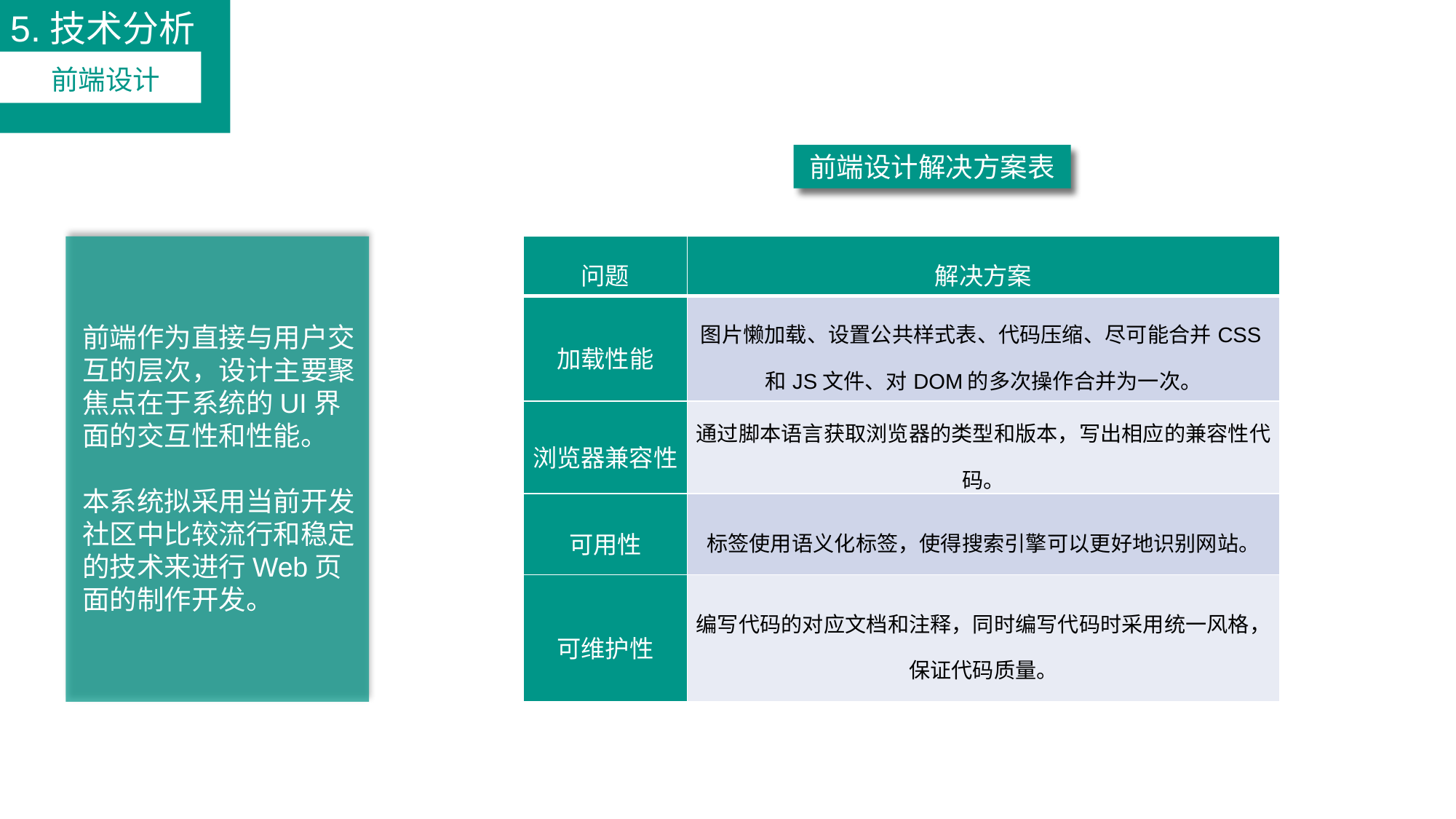

5.技术分析

前端设计
前端设计解决方案表

前端作为直接与用户交互的层次，设计主要聚焦点在于系统的UI界面的交互性和性能。

本系统拟采用当前开发社区中比较流行和稳定的技术来进行Web页面的制作开发。
| 问题 | 解决方案 |
| --- | --- |
| 加载性能 | 图片懒加载、设置公共样式表、代码压缩、尽可能合并CSS和JS文件、对DOM的多次操作合并为一次。 |
| 浏览器兼容性 | 通过脚本语言获取浏览器的类型和版本，写出相应的兼容性代码。 |
| 可用性 | 标签使用语义化标签，使得搜索引擎可以更好地识别网站。 |
| 可维护性 | 编写代码的对应文档和注释，同时编写代码时采用统一风格，保证代码质量。 |